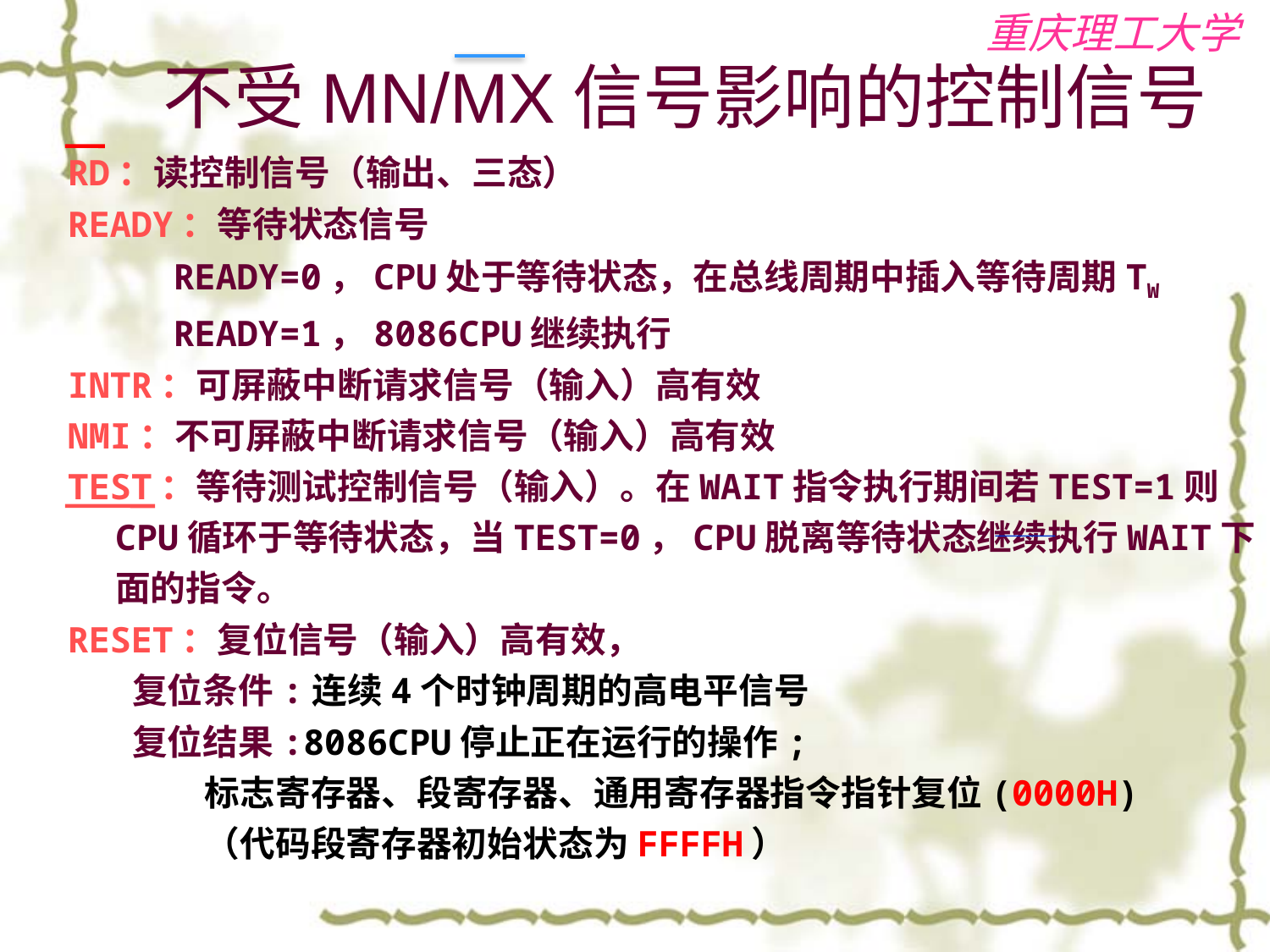

# 不受MN/MX信号影响的控制信号
RD：读控制信号（输出、三态）
READY：等待状态信号
     READY=0，CPU处于等待状态，在总线周期中插入等待周期TW
     READY=1，8086CPU继续执行
INTR：可屏蔽中断请求信号（输入）高有效
NMI：不可屏蔽中断请求信号（输入）高有效
TEST：等待测试控制信号（输入）。在WAIT指令执行期间若TEST=1则CPU循环于等待状态，当TEST=0，CPU脱离等待状态继续执行WAIT下面的指令。
RESET：复位信号（输入）高有效，
       复位条件:连续4个时钟周期的高电平信号
       复位结果:8086CPU停止正在运行的操作;
                标志寄存器、段寄存器、通用寄存器指令指针复位(0000H)
                （代码段寄存器初始状态为FFFFH）